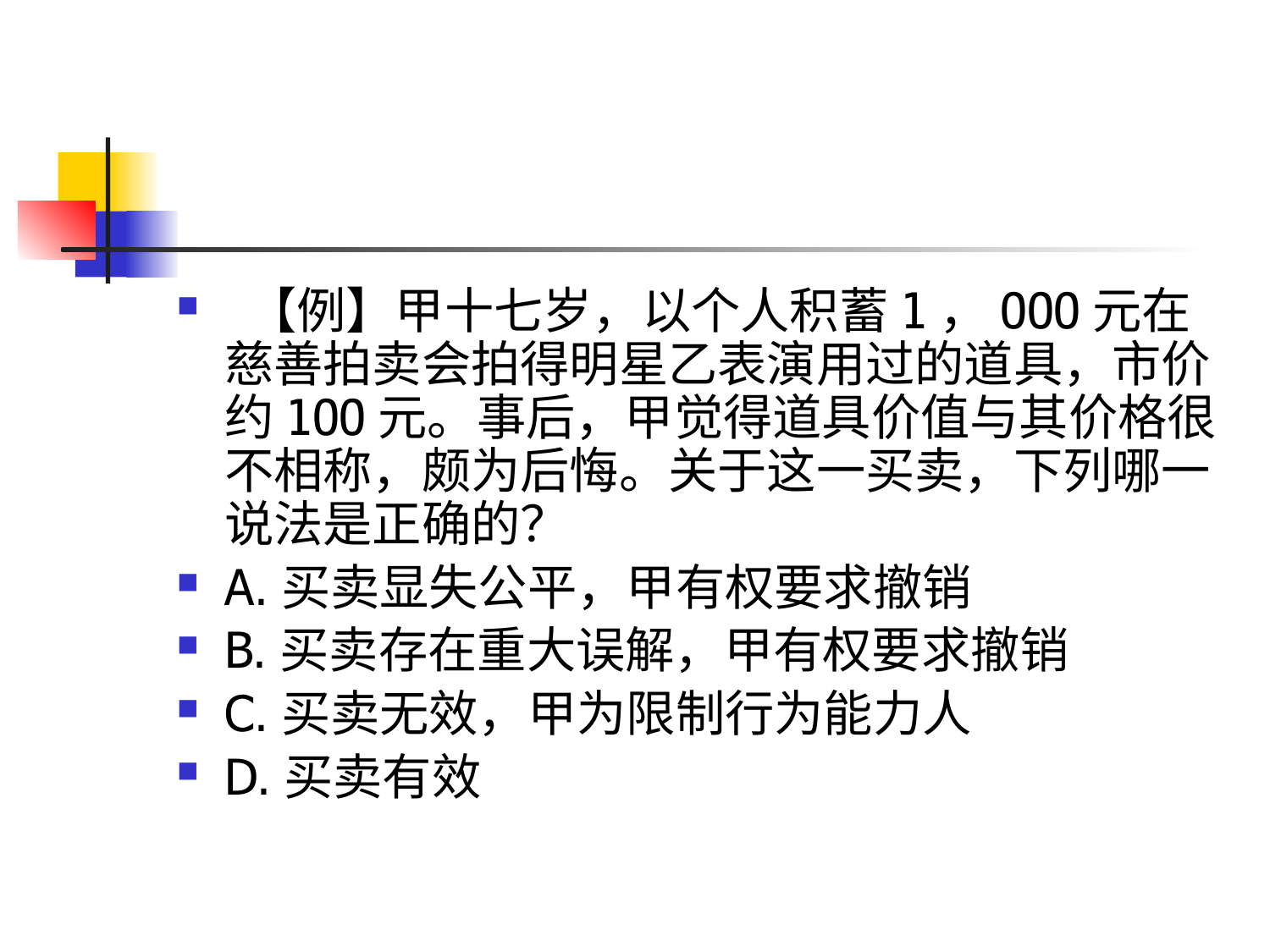

#
 【例】甲十七岁，以个人积蓄1，000元在慈善拍卖会拍得明星乙表演用过的道具，市价约100元。事后，甲觉得道具价值与其价格很不相称，颇为后悔。关于这一买卖，下列哪一说法是正确的？
A.买卖显失公平，甲有权要求撤销
B.买卖存在重大误解，甲有权要求撤销
C.买卖无效，甲为限制行为能力人
D.买卖有效